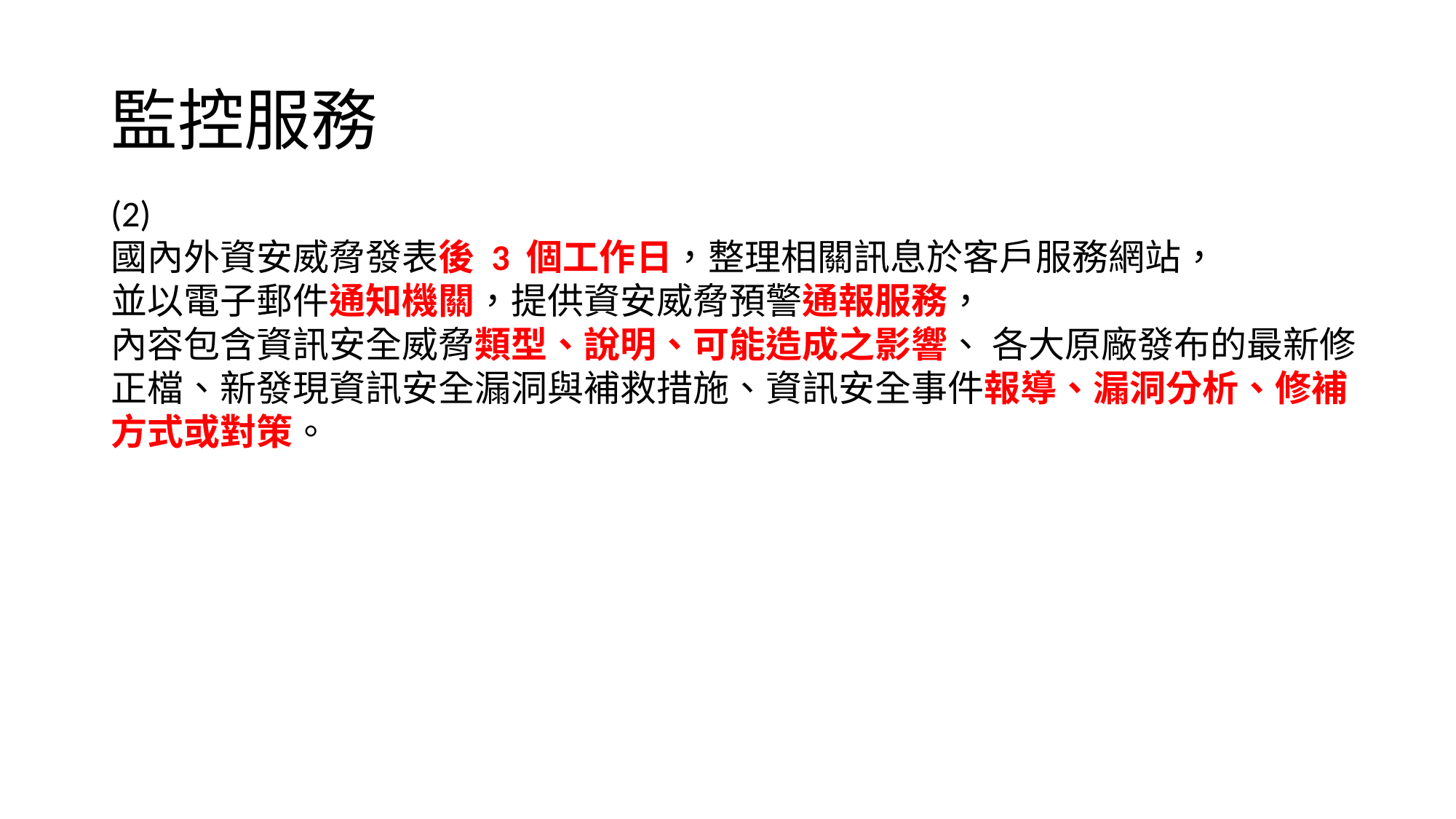

# 監控服務
(2)
國內外資安威脅發表後 3 個工作日，整理相關訊息於客戶服務網站，
並以電子郵件通知機關，提供資安威脅預警通報服務，
內容包含資訊安全威脅類型、說明、可能造成之影響、 各大原廠發布的最新修正檔、新發現資訊安全漏洞與補救措施、資訊安全事件報導、漏洞分析、修補方式或對策。